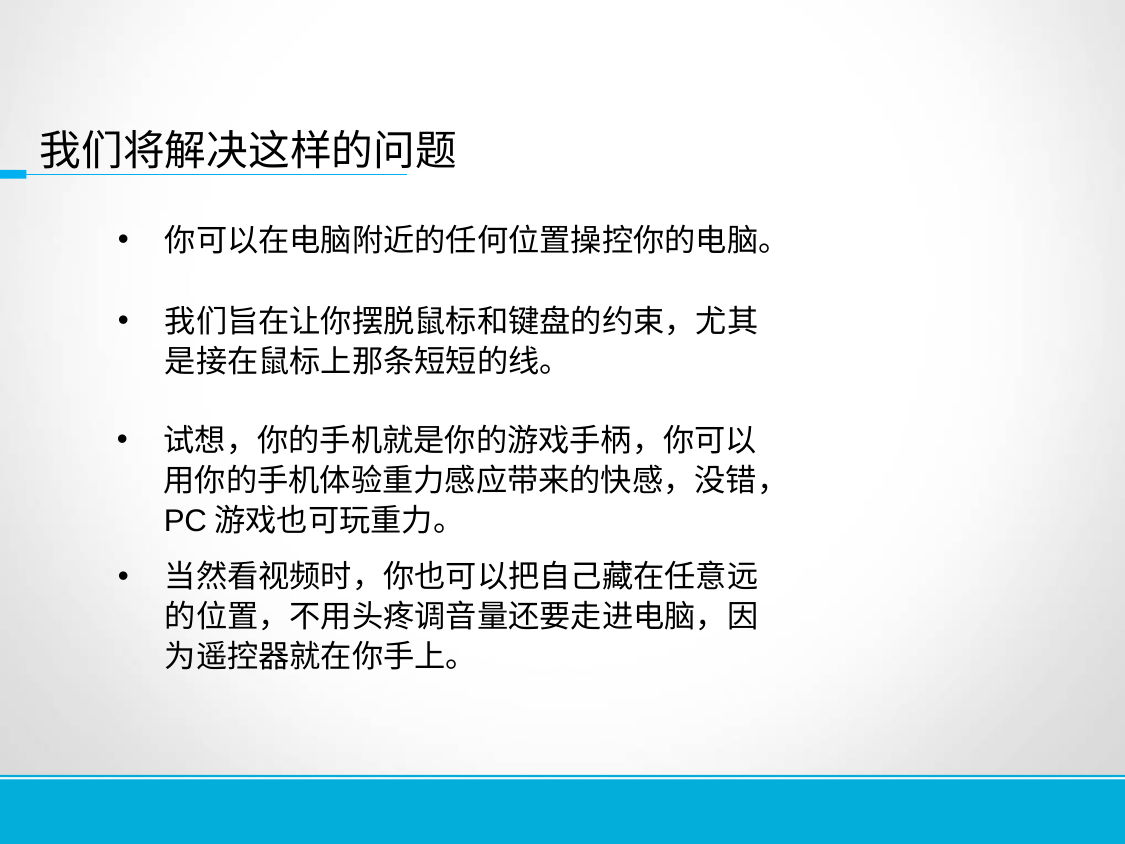

我们将解决这样的问题

你可以在电脑附近的任何位置操控你的电脑。
我们旨在让你摆脱鼠标和键盘的约束，尤其是接在鼠标上那条短短的线。
试想，你的手机就是你的游戏手柄，你可以用你的手机体验重力感应带来的快感，没错，PC游戏也可玩重力。
当然看视频时，你也可以把自己藏在任意远的位置，不用头疼调音量还要走进电脑，因为遥控器就在你手上。